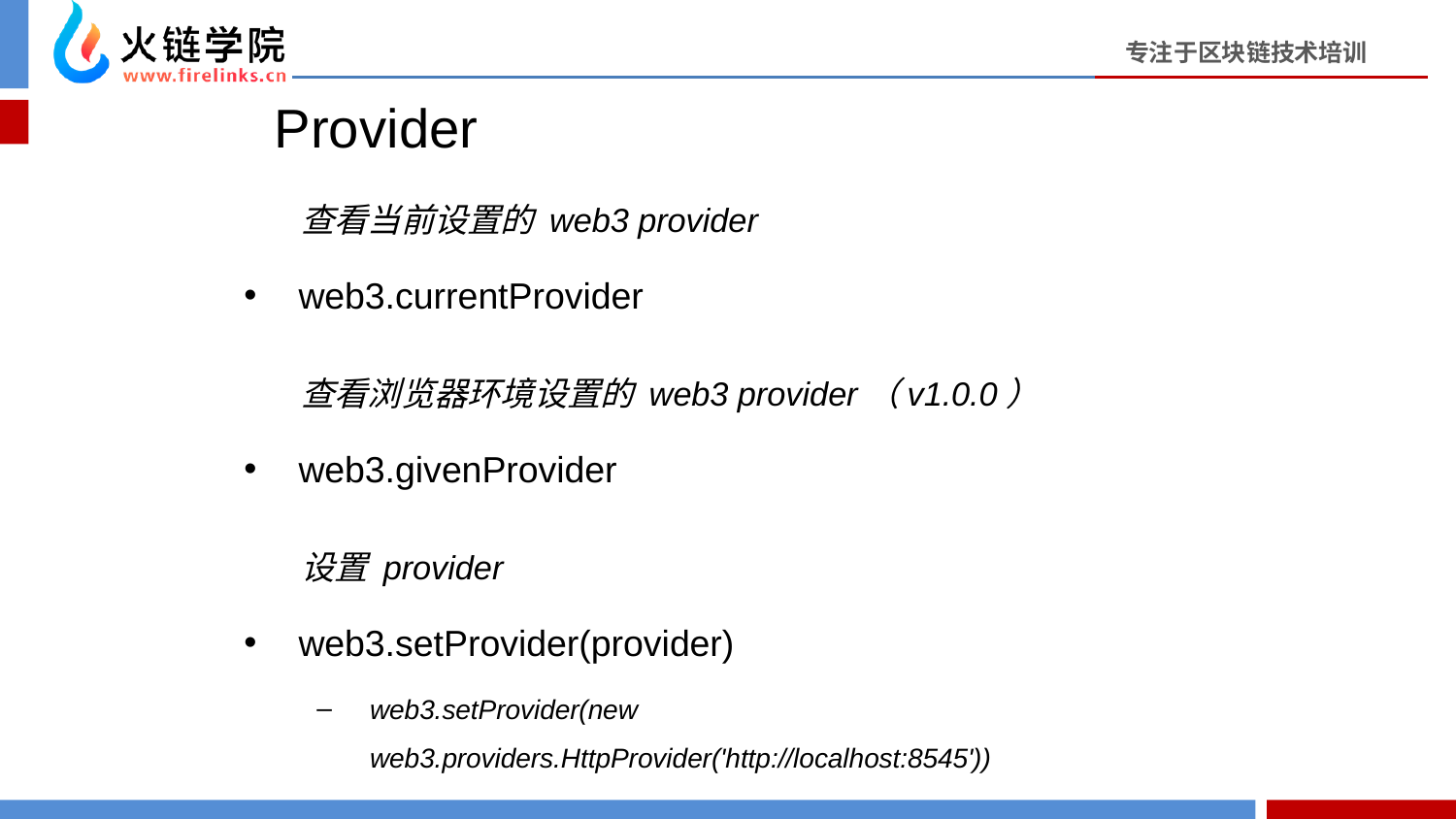

# Provider
查看当前设置的 web3 provider
web3.currentProvider
查看浏览器环境设置的 web3 provider（v1.0.0）
web3.givenProvider
设置 provider
web3.setProvider(provider)
web3.setProvider(new web3.providers.HttpProvider('http://localhost:8545'))